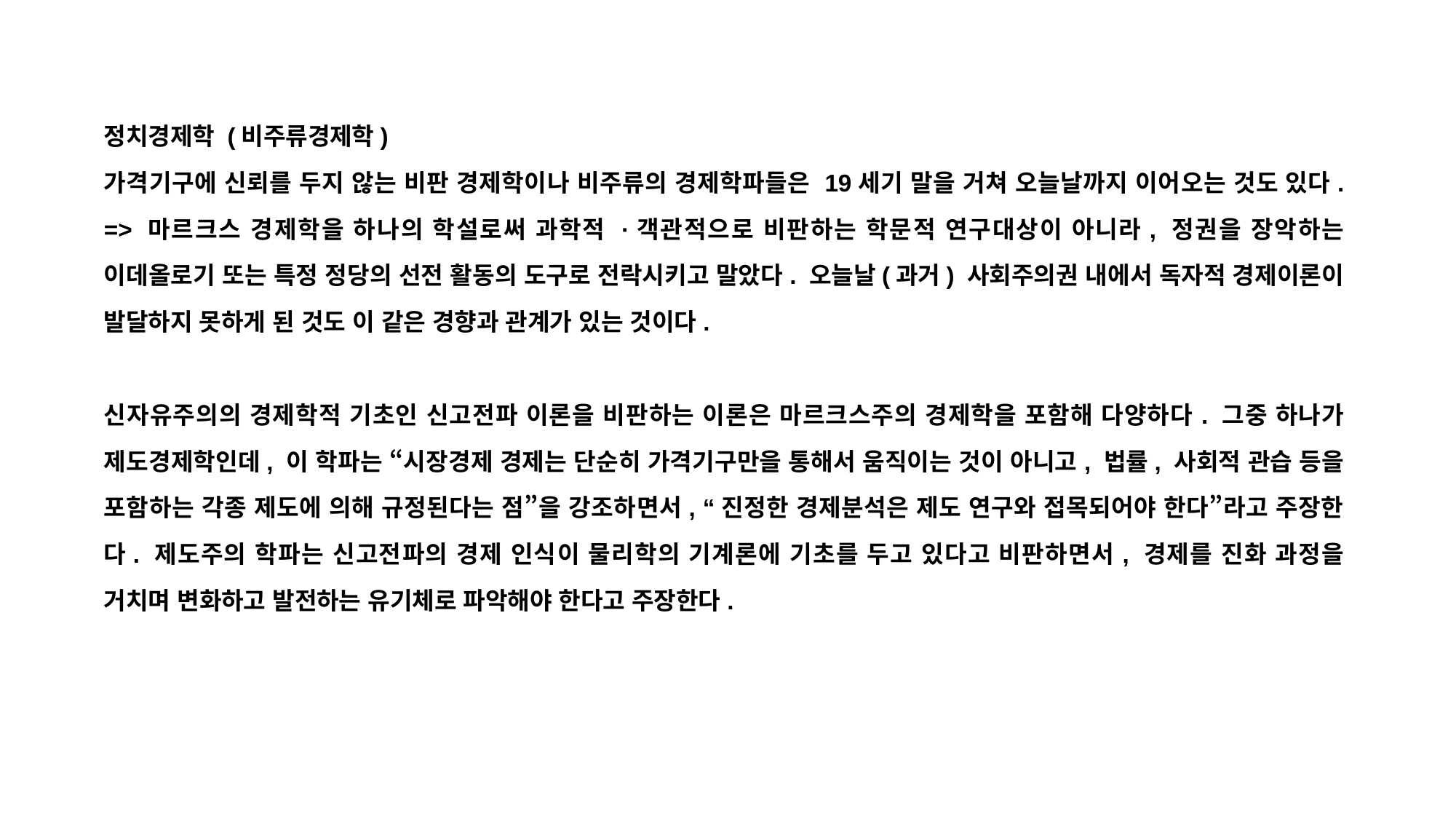

정치경제학 (비주류경제학)
가격기구에 신뢰를 두지 않는 비판 경제학이나 비주류의 경제학파들은 19세기 말을 거쳐 오늘날까지 이어오는 것도 있다. => 마르크스 경제학을 하나의 학설로써 과학적 ·객관적으로 비판하는 학문적 연구대상이 아니라, 정권을 장악하는 이데올로기 또는 특정 정당의 선전 활동의 도구로 전락시키고 말았다. 오늘날(과거) 사회주의권 내에서 독자적 경제이론이 발달하지 못하게 된 것도 이 같은 경향과 관계가 있는 것이다.

신자유주의의 경제학적 기초인 신고전파 이론을 비판하는 이론은 마르크스주의 경제학을 포함해 다양하다. 그중 하나가 제도경제학인데, 이 학파는 “시장경제 경제는 단순히 가격기구만을 통해서 움직이는 것이 아니고, 법률, 사회적 관습 등을 포함하는 각종 제도에 의해 규정된다는 점”을 강조하면서, “진정한 경제분석은 제도 연구와 접목되어야 한다”라고 주장한다. 제도주의 학파는 신고전파의 경제 인식이 물리학의 기계론에 기초를 두고 있다고 비판하면서, 경제를 진화 과정을 거치며 변화하고 발전하는 유기체로 파악해야 한다고 주장한다.